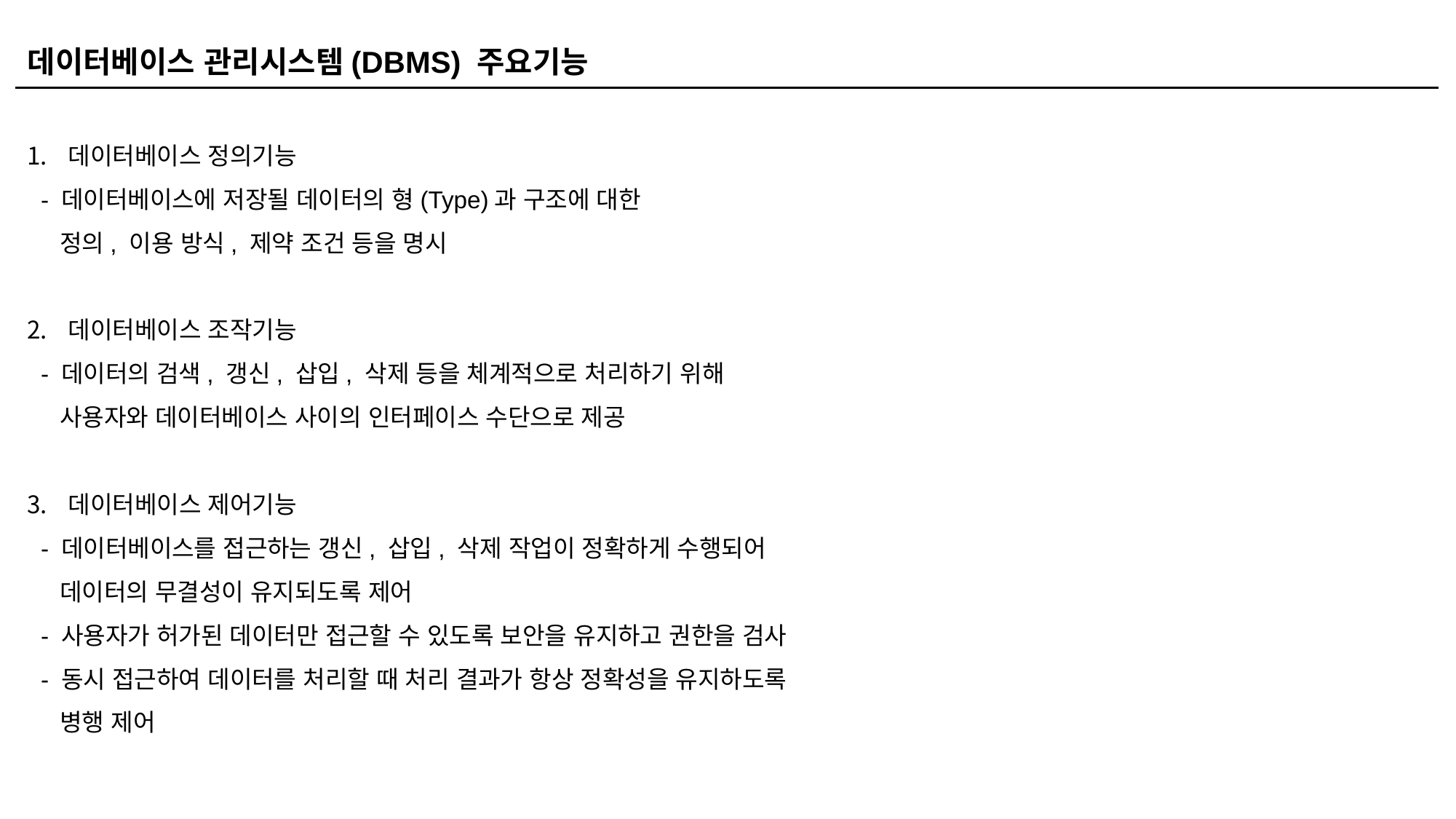

데이터베이스 관리시스템(DBMS) 주요기능
데이터베이스 정의기능
  - 데이터베이스에 저장될 데이터의 형(Type)과 구조에 대한
    정의, 이용 방식, 제약 조건 등을 명시

데이터베이스 조작기능
  - 데이터의 검색, 갱신, 삽입, 삭제 등을 체계적으로 처리하기 위해
    사용자와 데이터베이스 사이의 인터페이스 수단으로 제공

데이터베이스 제어기능
  - 데이터베이스를 접근하는 갱신, 삽입, 삭제 작업이 정확하게 수행되어
    데이터의 무결성이 유지되도록 제어
  - 사용자가 허가된 데이터만 접근할 수 있도록 보안을 유지하고 권한을 검사
  - 동시 접근하여 데이터를 처리할 때 처리 결과가 항상 정확성을 유지하도록
    병행 제어